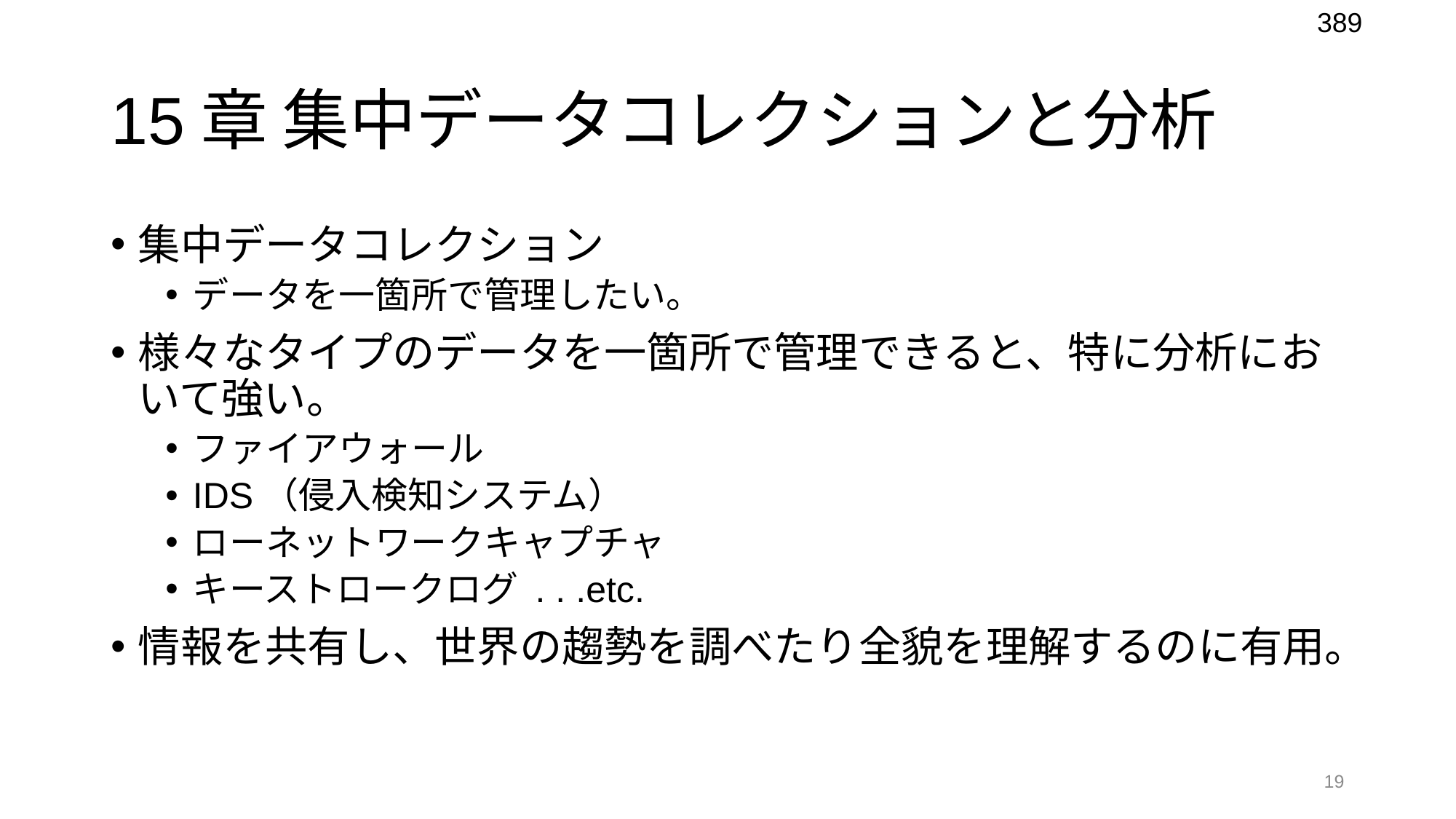

389
# 15章 集中データコレクションと分析
集中データコレクション
データを一箇所で管理したい。
様々なタイプのデータを一箇所で管理できると、特に分析において強い。
ファイアウォール
IDS（侵入検知システム）
ローネットワークキャプチャ
キーストロークログ . . .etc.
情報を共有し、世界の趨勢を調べたり全貌を理解するのに有用。

19